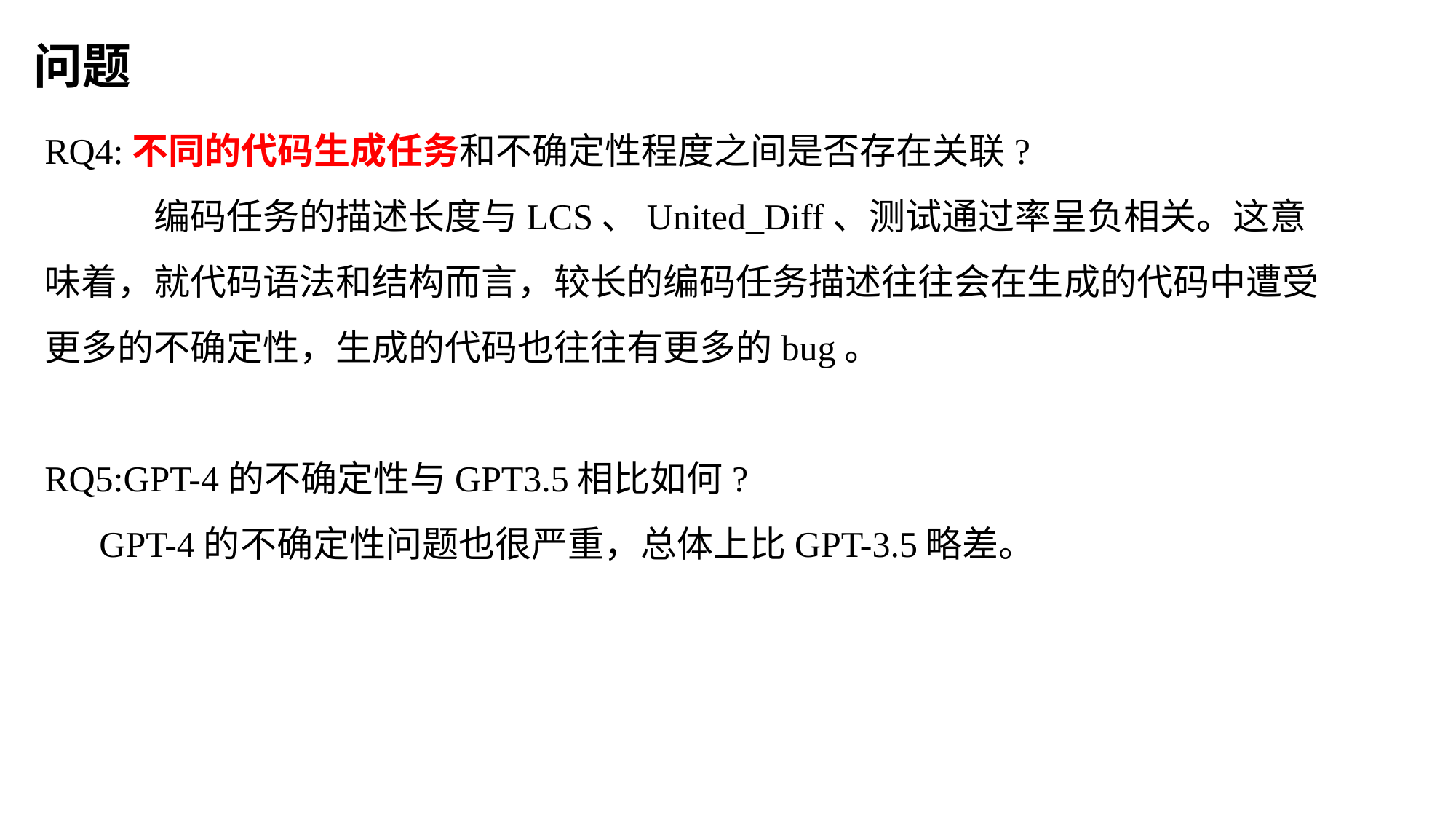

问题
RQ4:不同的代码生成任务和不确定性程度之间是否存在关联?
	编码任务的描述长度与LCS、United_Diff、测试通过率呈负相关。这意味着，就代码语法和结构而言，较长的编码任务描述往往会在生成的代码中遭受更多的不确定性，生成的代码也往往有更多的bug。

RQ5:GPT-4的不确定性与GPT3.5相比如何?
GPT-4的不确定性问题也很严重，总体上比GPT-3.5略差。